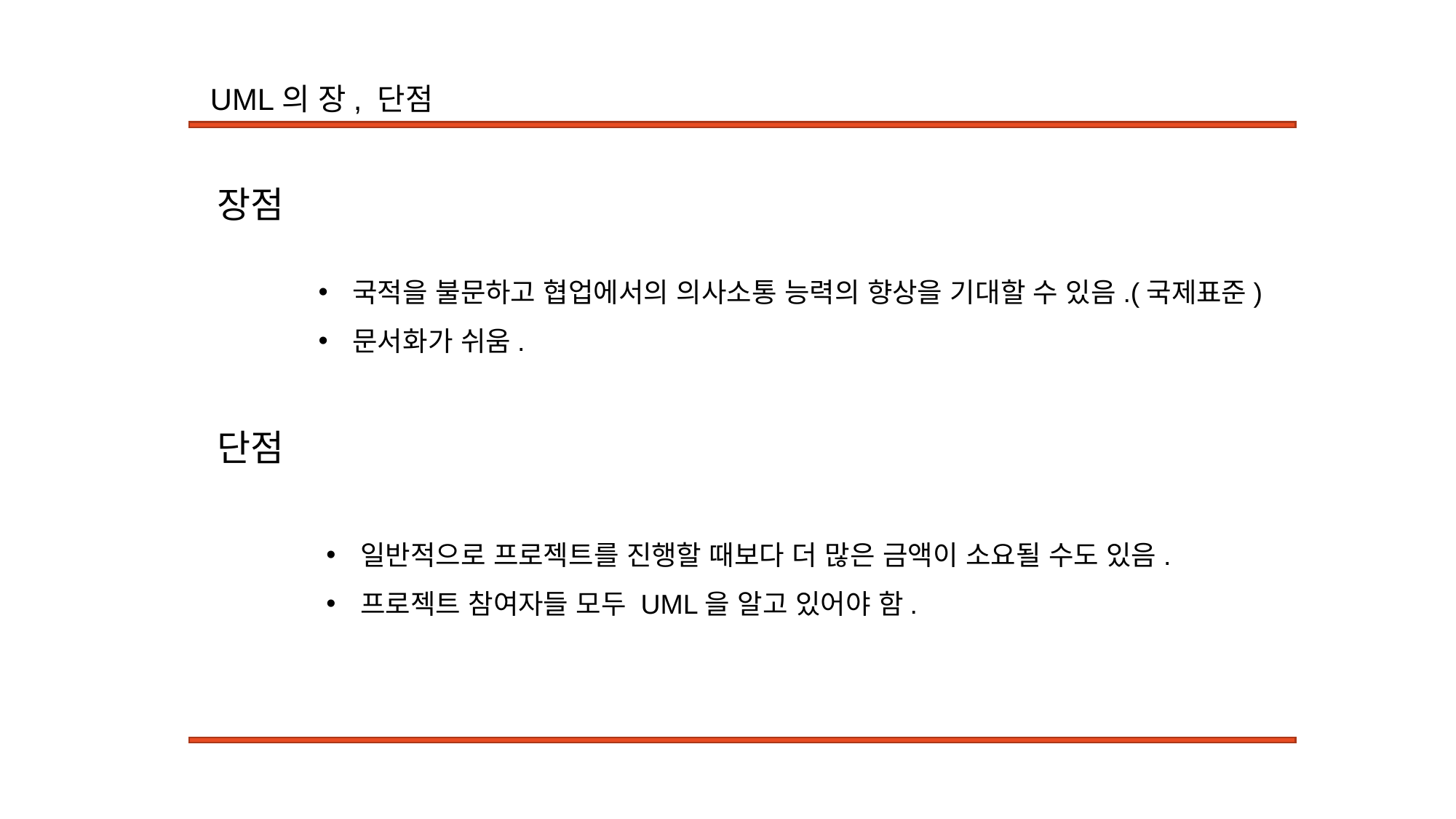

UML의 장, 단점

장점
국적을 불문하고 협업에서의 의사소통 능력의 향상을 기대할 수 있음.(국제표준)
문서화가 쉬움.
단점
일반적으로 프로젝트를 진행할 때보다 더 많은 금액이 소요될 수도 있음.
프로젝트 참여자들 모두 UML을 알고 있어야 함.